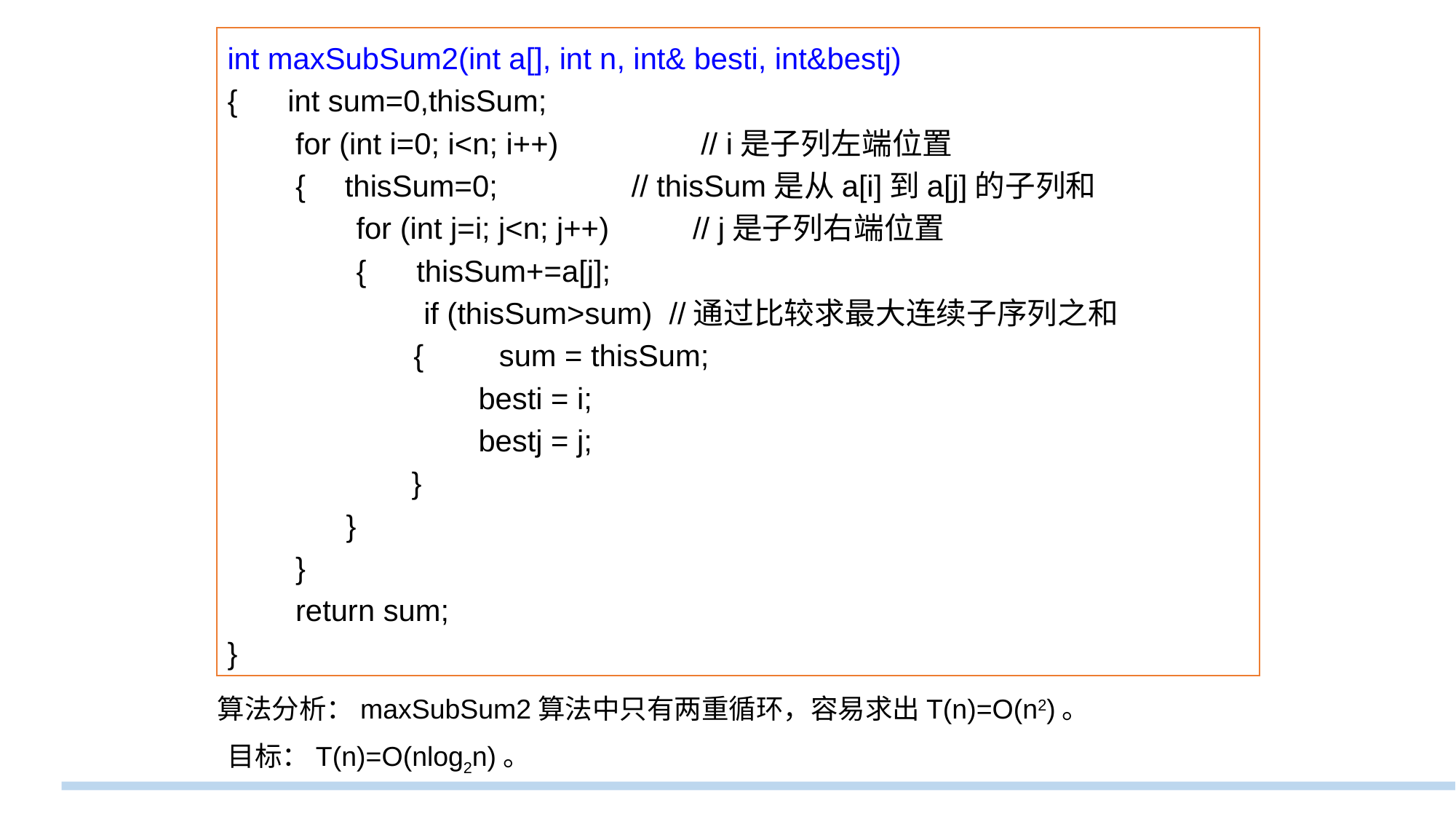

int maxSubSum2(int a[], int n, int& besti, int&bestj)
{      int sum=0,thisSum;
　　for (int i=0; i<n; i++)                 // i是子列左端位置
　　{	 thisSum=0;                // thisSum是从a[i]到a[j]的子列和
　　　　for (int j=i; j<n; j++)          // j是子列右端位置
　　　　{      thisSum+=a[j];
　　　　　　 if (thisSum>sum)  //通过比较求最大连续子序列之和
　　　　　    {　　sum = thisSum;
                              besti = i;
                              bestj = j;
                      }
　　　   }
　　}
　　return sum;
}
算法分析：maxSubSum2算法中只有两重循环，容易求出T(n)=O(n2)。
目标：T(n)=O(nlog2n)。